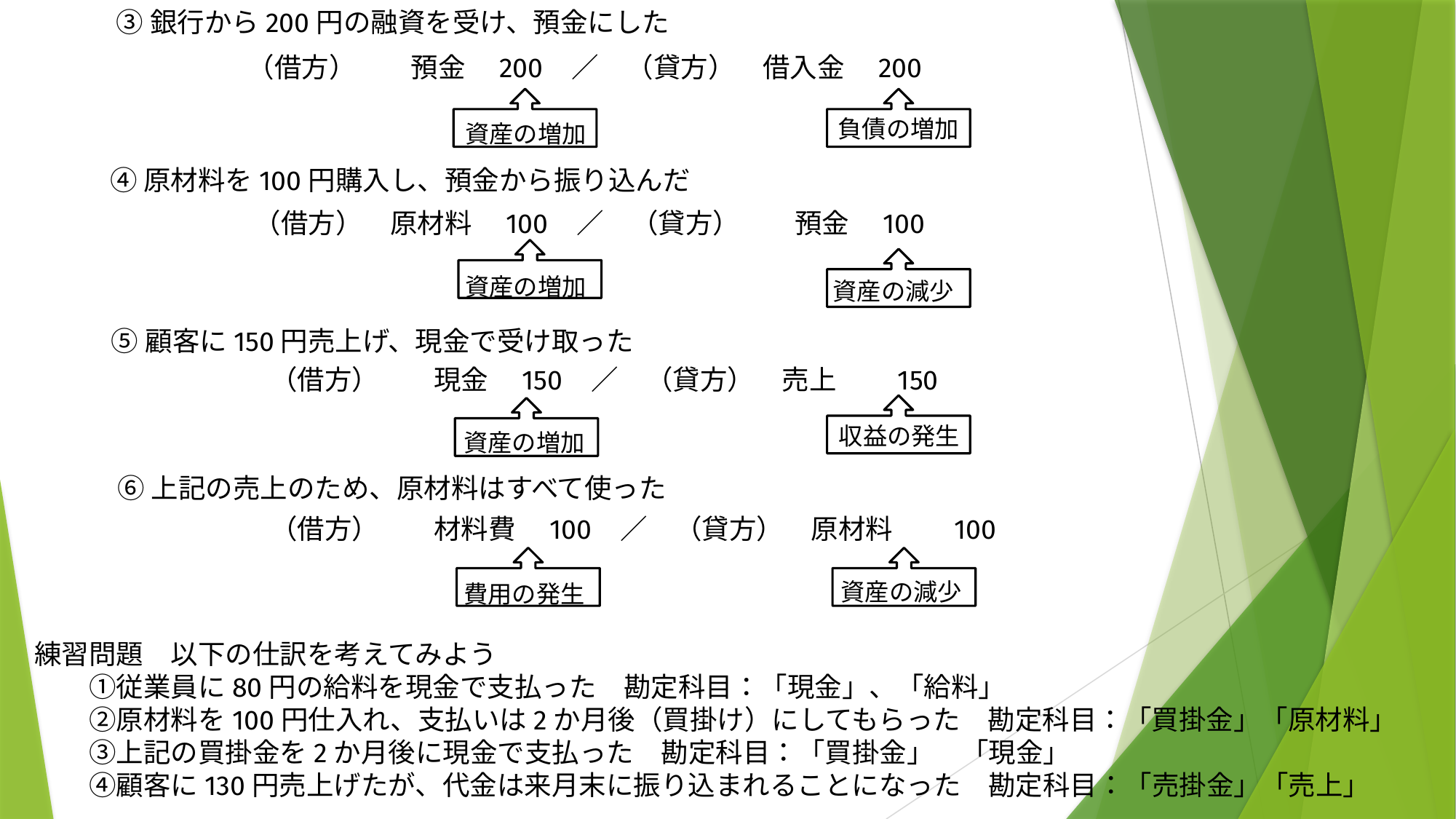

③銀行から200円の融資を受け、預金にした
（借方）　　預金　200   ／　（貸方）　借入金　200

負債の増加
資産の増加
④原材料を100円購入し、預金から振り込んだ
（借方）　原材料　100   ／　（貸方）　　預金　100

資産の増加
資産の減少
⑤顧客に150円売上げ、現金で受け取った
（借方）　　現金　150   ／　（貸方）　売上　　150

収益の発生
資産の増加
⑥上記の売上のため、原材料はすべて使った
（借方）　　材料費　100   ／　（貸方）　原材料　　100

資産の減少
費用の発生
練習問題　以下の仕訳を考えてみよう
　　①従業員に80円の給料を現金で支払った　勘定科目：「現金」、「給料」
　　②原材料を100円仕入れ、支払いは2か月後（買掛け）にしてもらった　勘定科目：「買掛金」「原材料」
　　③上記の買掛金を2か月後に現金で支払った　勘定科目：「買掛金」　「現金」
　　④顧客に130円売上げたが、代金は来月末に振り込まれることになった　勘定科目：「売掛金」「売上」